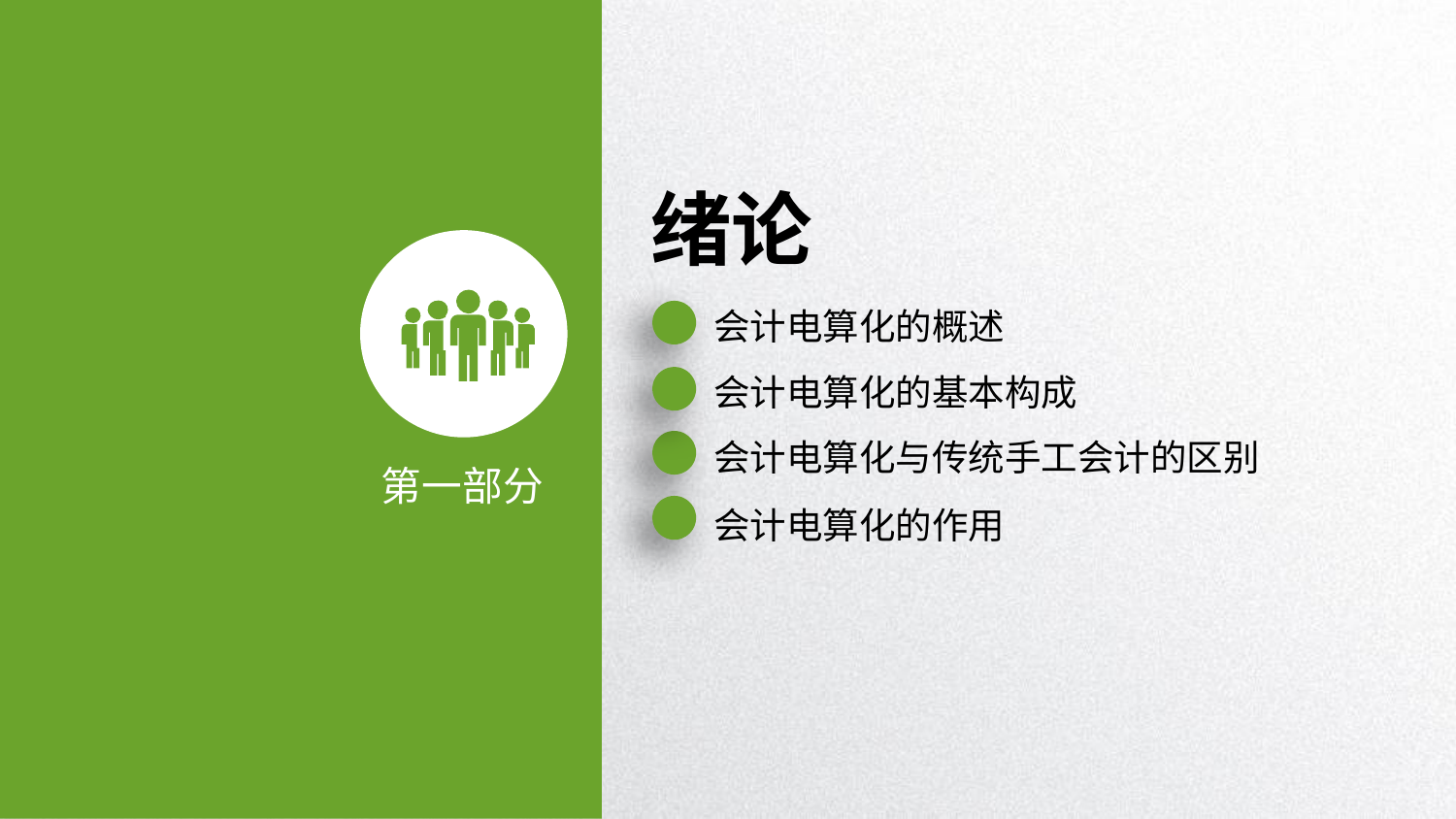

绪论

会计电算化的概述

会计电算化的基本构成

会计电算化与传统手工会计的区别

第一部分

会计电算化的作用